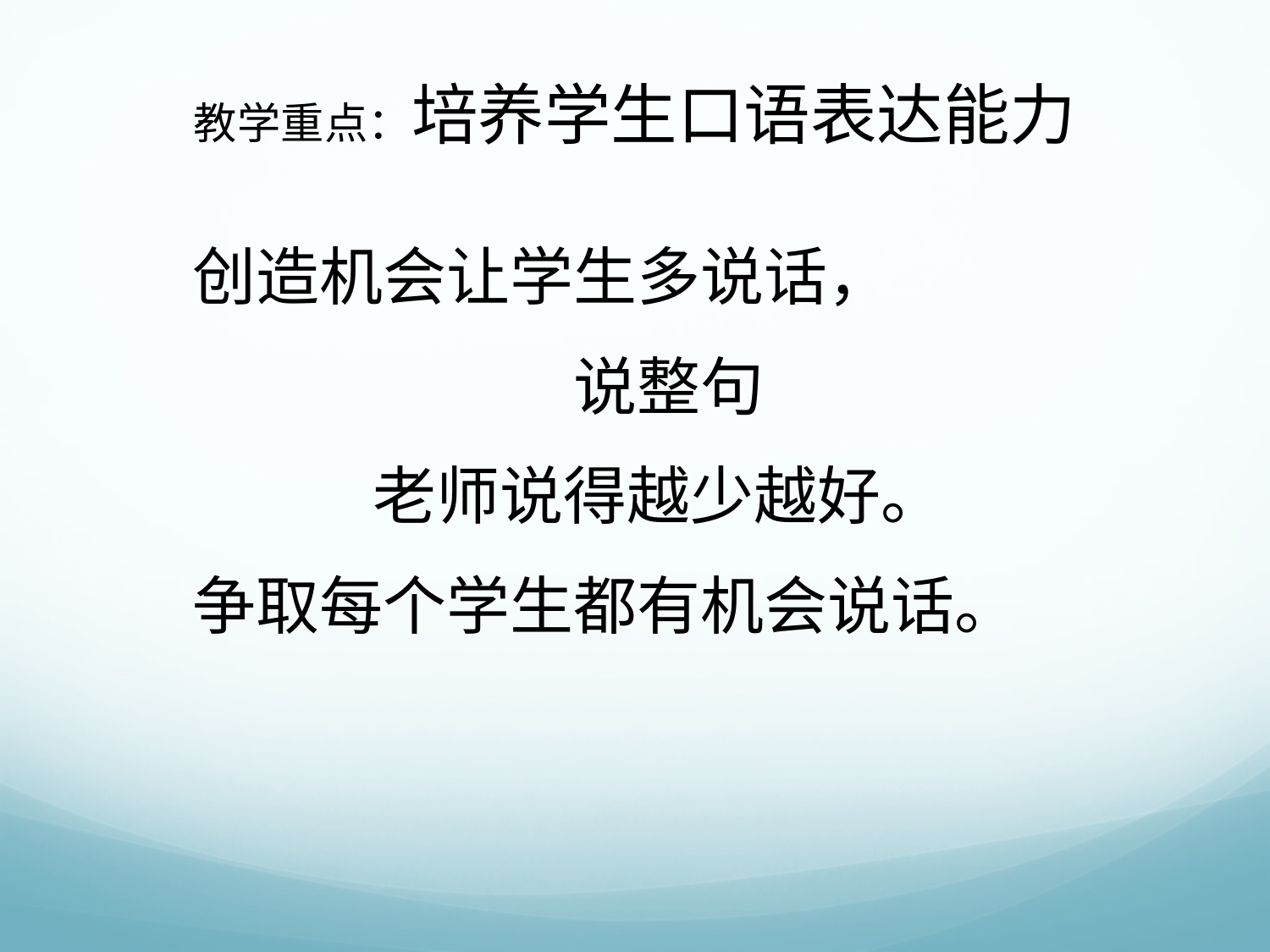

# 教学重点：培养学生口语表达能力
	创造机会让学生多说话，
				说整句
		老师说得越少越好。
	争取每个学生都有机会说话。